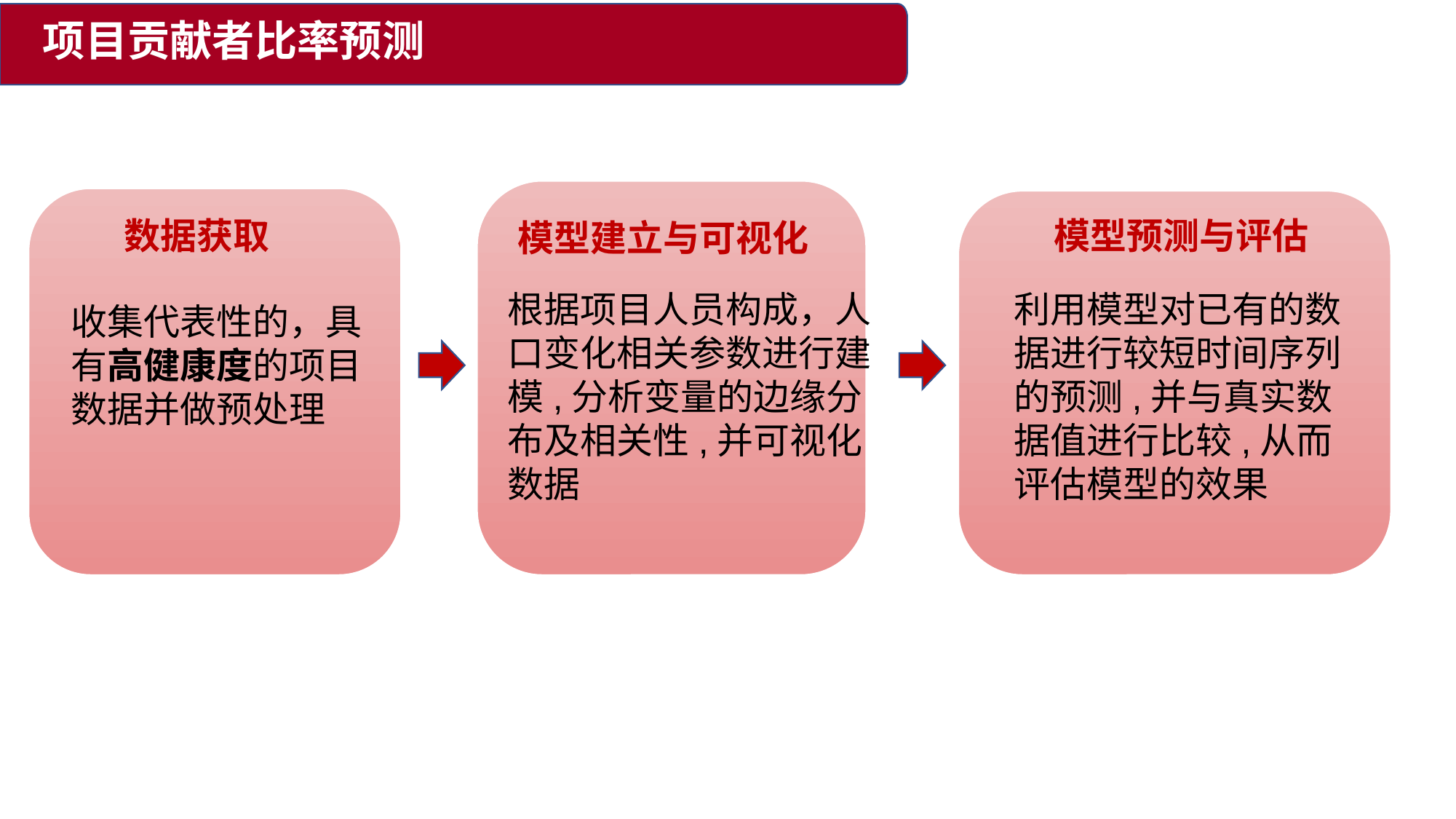

项目贡献者比率预测

数据获取

模型预测与评估

模型建立与可视化

根据项目人员构成，人口变化相关参数进行建模,分析变量的边缘分布及相关性,并可视化数据
利用模型对已有的数据进行较短时间序列的预测,并与真实数据值进行比较,从而评估模型的效果
收集代表性的，具有高健康度的项目数据并做预处理